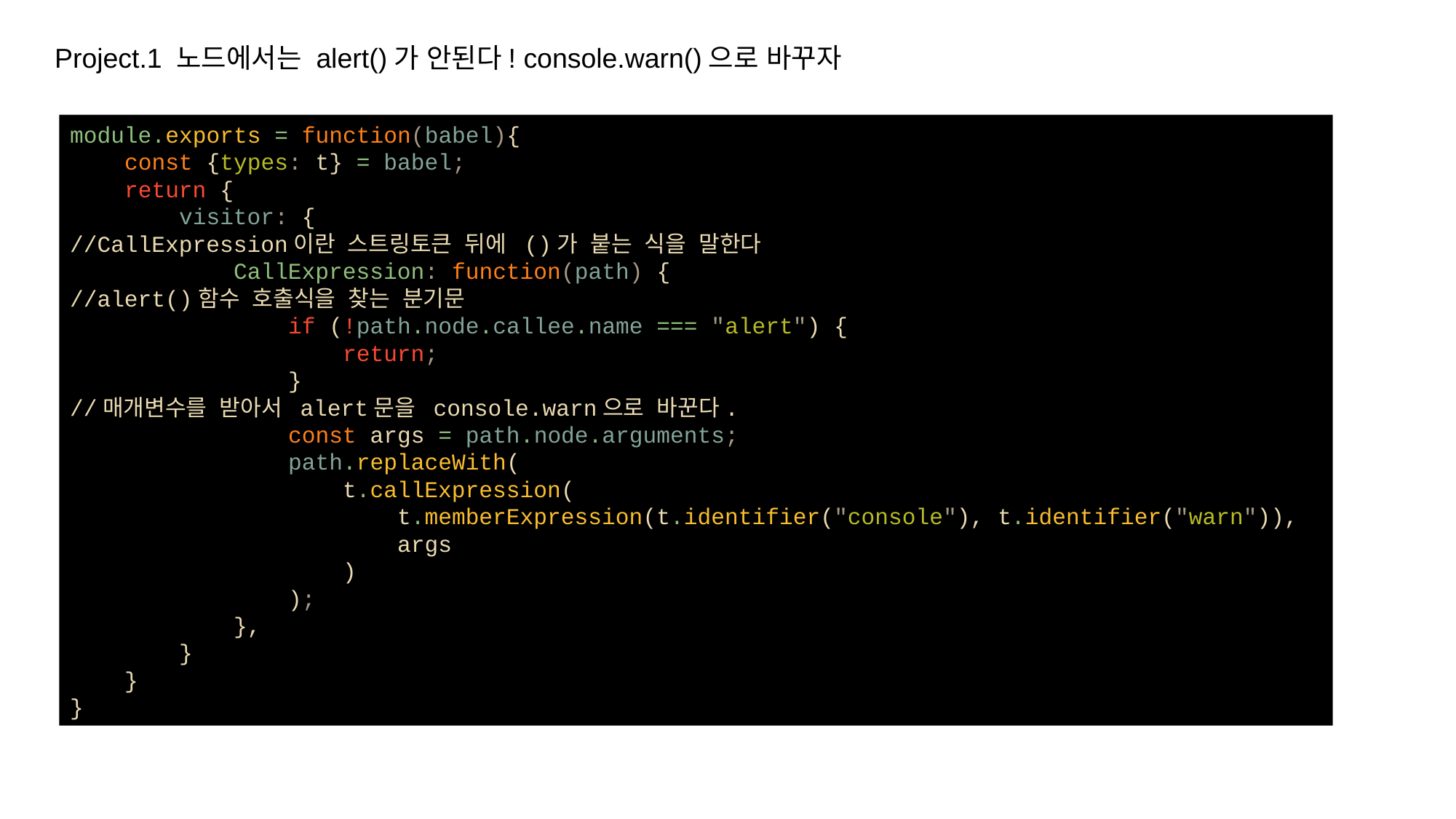

Project.1 노드에서는 alert()가 안된다! console.warn()으로 바꾸자
module.exports = function(babel){
    const {types: t} = babel;
    return {
        visitor: {
//CallExpression이란 스트링토큰 뒤에 ()가 붙는 식을 말한다
            CallExpression: function(path) {
//alert()함수 호출식을 찾는 분기문
                if (!path.node.callee.name === "alert") {
                    return;
                }
//매개변수를 받아서 alert문을 console.warn으로 바꾼다.
                const args = path.node.arguments;
                path.replaceWith(
                    t.callExpression(
                        t.memberExpression(t.identifier("console"), t.identifier("warn")),
                        args
                    )
                );
            },
        }
    }
}